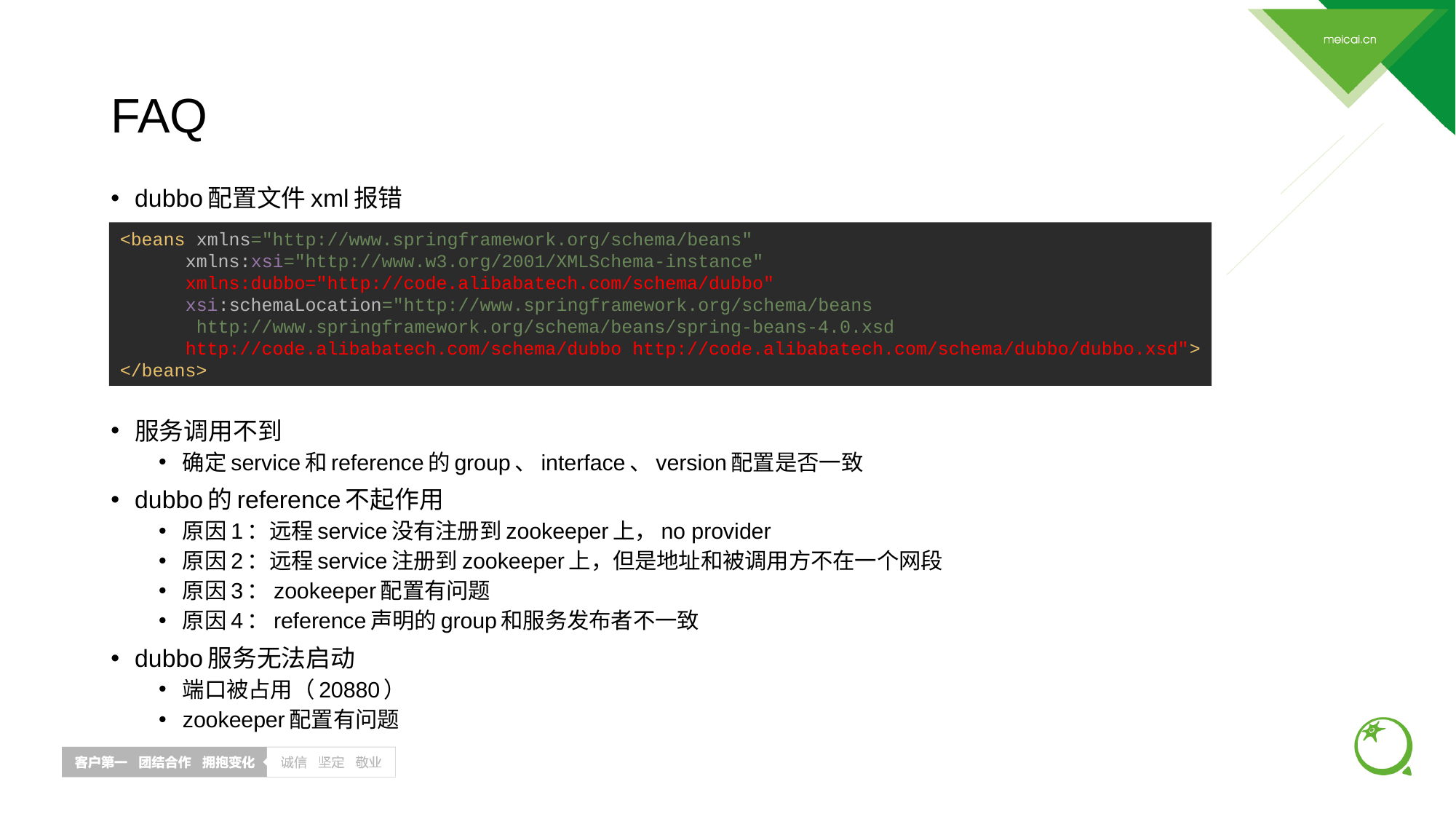

# FAQ
dubbo配置文件xml报错

服务调用不到
确定service和reference的group、interface、version配置是否一致
dubbo的reference不起作用
原因1：远程service没有注册到zookeeper上，no provider
原因2：远程service注册到zookeeper上，但是地址和被调用方不在一个网段
原因3：zookeeper配置有问题
原因4：reference声明的group和服务发布者不一致
dubbo服务无法启动
端口被占用（20880）
zookeeper配置有问题

<beans xmlns="http://www.springframework.org/schema/beans"
      xmlns:xsi="http://www.w3.org/2001/XMLSchema-instance"
      xmlns:dubbo="http://code.alibabatech.com/schema/dubbo"
      xsi:schemaLocation="http://www.springframework.org/schema/beans
       http://www.springframework.org/schema/beans/spring-beans-4.0.xsd
      http://code.alibabatech.com/schema/dubbo http://code.alibabatech.com/schema/dubbo/dubbo.xsd">
</beans>